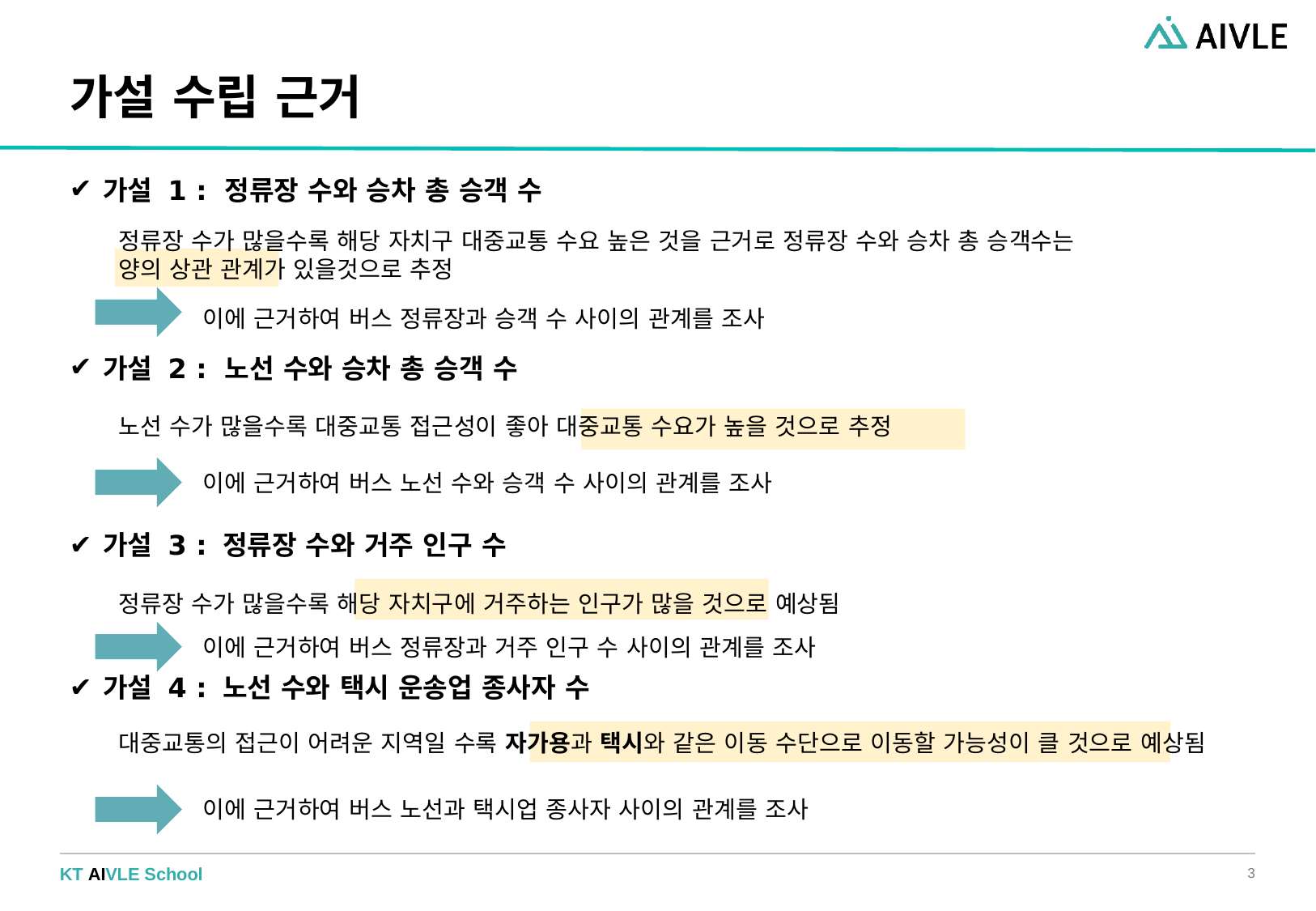

# 가설 수립 근거

가설 1 : 정류장 수와 승차 총 승객 수
정류장 수가 많을수록 해당 자치구 대중교통 수요 높은 것을 근거로 정류장 수와 승차 총 승객수는
양의 상관 관계가 있을것으로 추정

이에 근거하여 버스 정류장과 승객 수 사이의 관계를 조사
가설 2 : 노선 수와 승차 총 승객 수
노선 수가 많을수록 대중교통 접근성이 좋아 대중교통 수요가 높을 것으로 추정
이에 근거하여 버스 노선 수와 승객 수 사이의 관계를 조사

가설 3 : 정류장 수와 거주 인구 수
정류장 수가 많을수록 해당 자치구에 거주하는 인구가 많을 것으로 예상됨

이에 근거하여 버스 정류장과 거주 인구 수 사이의 관계를 조사

가설 4 : 노선 수와 택시 운송업 종사자 수
대중교통의 접근이 어려운 지역일 수록 자가용과 택시와 같은 이동 수단으로 이동할 가능성이 클 것으로 예상됨

이에 근거하여 버스 노선과 택시업 종사자 사이의 관계를 조사